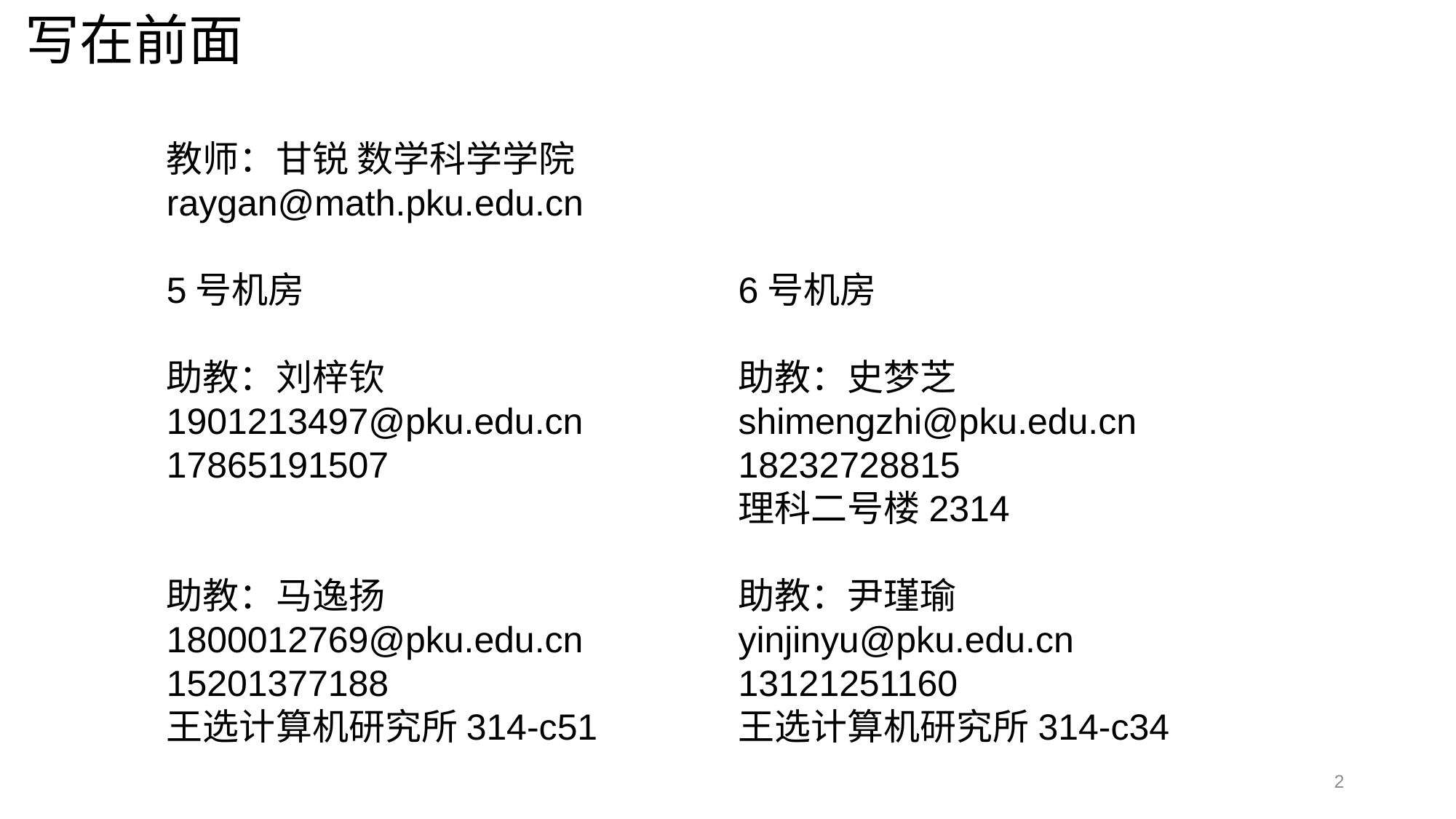

写在前面

6号机房

助教：史梦芝shimengzhi@pku.edu.cn
18232728815
理科二号楼2314

助教：尹瑾瑜
yinjinyu@pku.edu.cn
13121251160
王选计算机研究所314-c34
教师：甘锐 数学科学学院
raygan@math.pku.edu.cn

5号机房

助教：刘梓钦
1901213497@pku.edu.cn
17865191507

助教：马逸扬
1800012769@pku.edu.cn
15201377188
王选计算机研究所314-c51
2